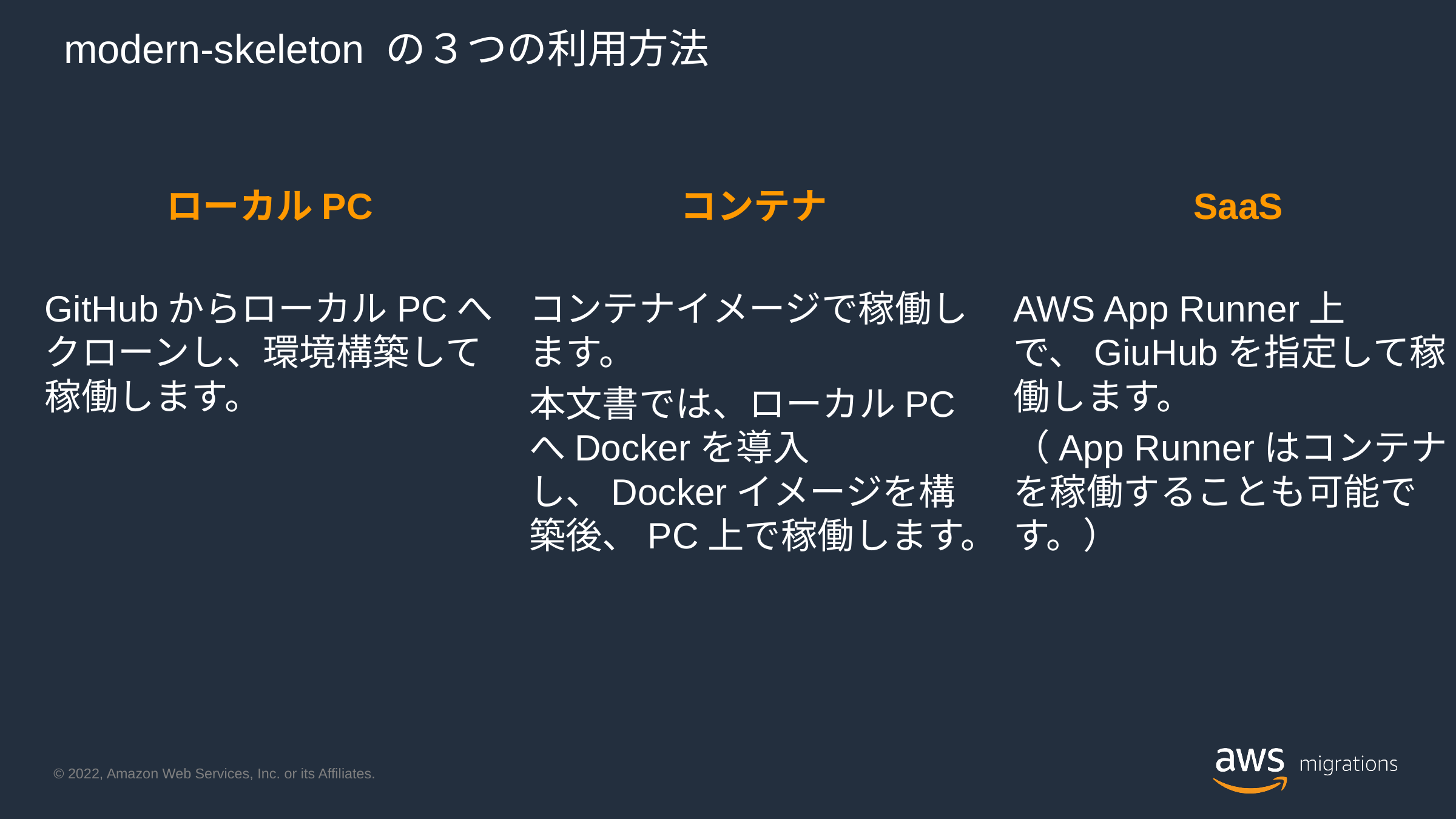

# modern-skeleton の３つの利用方法
ローカルPC

GitHubからローカルPCへクローンし、環境構築して稼働します。
コンテナ

コンテナイメージで稼働します。
本文書では、ローカルPCへDockerを導入し、Dockerイメージを構築後、PC上で稼働します。
SaaS

AWS App Runner上で、GiuHubを指定して稼働します。
（App Runnerはコンテナを稼働することも可能です。）